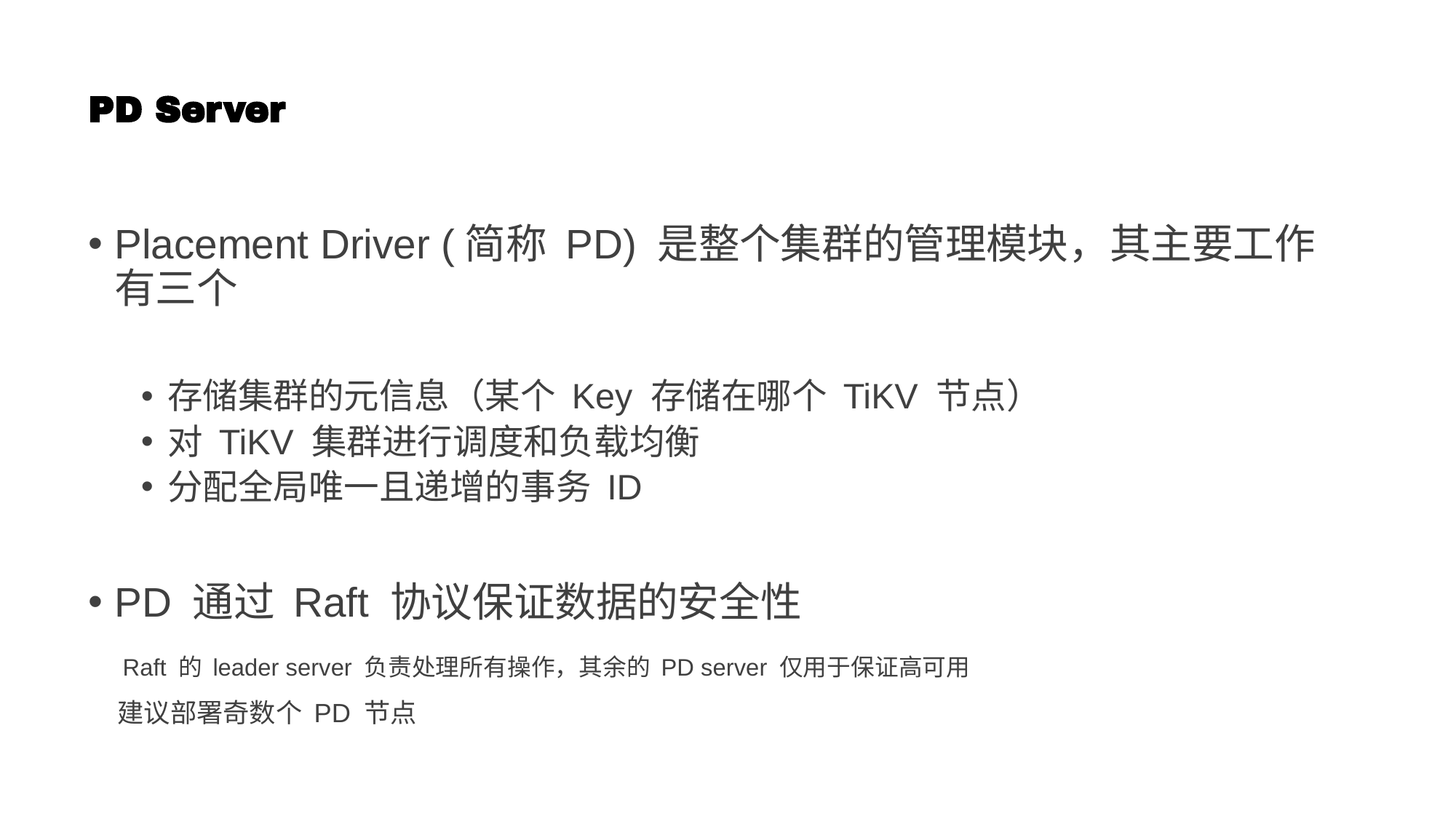

# PD Server
Placement Driver (简称 PD) 是整个集群的管理模块，其主要工作有三个

存储集群的元信息（某个 Key 存储在哪个 TiKV 节点）
对 TiKV 集群进行调度和负载均衡
分配全局唯一且递增的事务 ID

PD 通过 Raft 协议保证数据的安全性
   Raft 的 leader server 负责处理所有操作，其余的 PD server 仅用于保证高可用
    建议部署奇数个 PD 节点